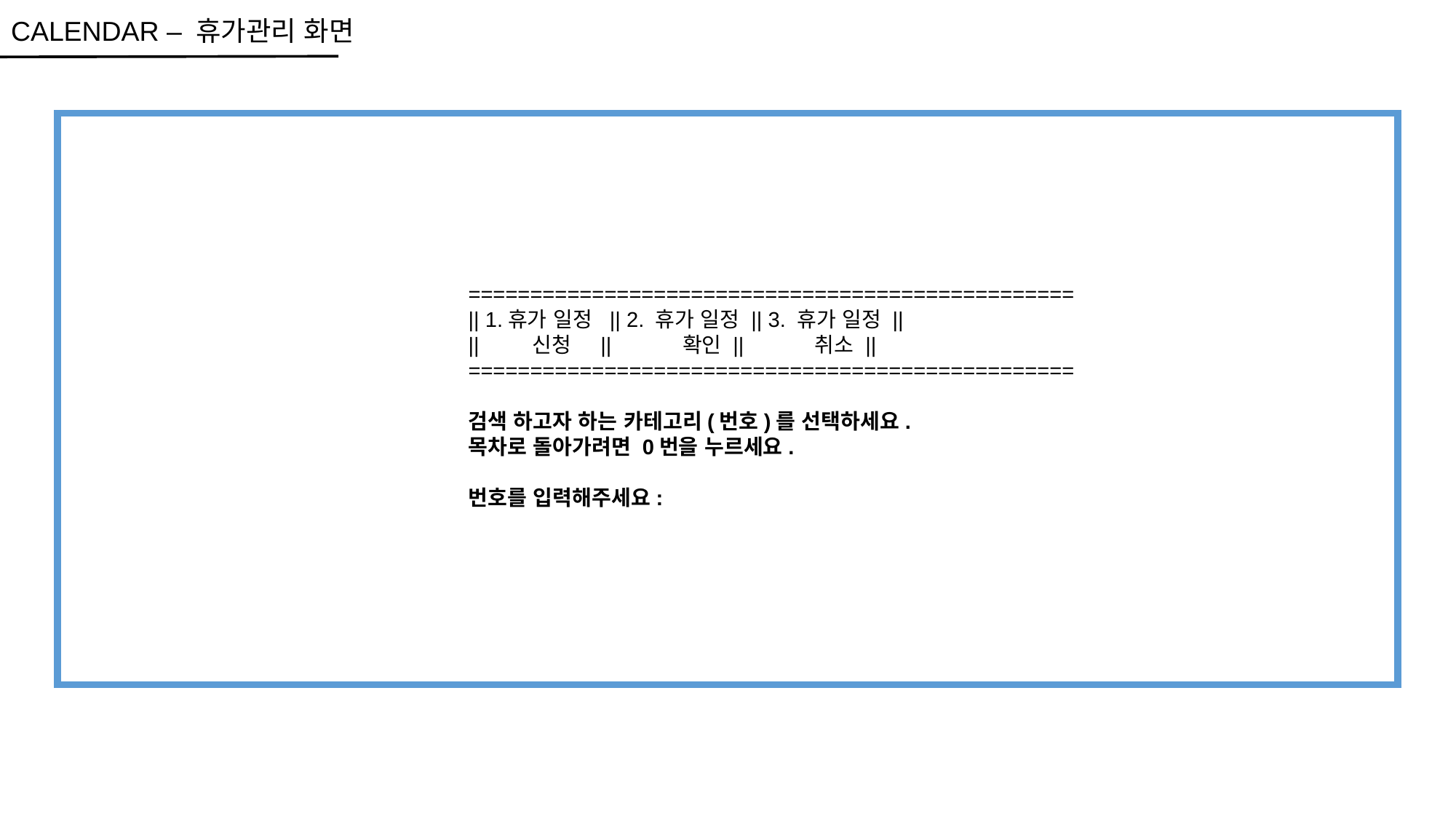

CALENDAR – 휴가관리 화면

=================================================
|| 1.휴가 일정  || 2. 휴가 일정 || 3. 휴가 일정 ||
||        신청    ||           확인 ||           취소 ||
=================================================

검색 하고자 하는 카테고리(번호)를 선택하세요.
목차로 돌아가려면 0번을 누르세요.

번호를 입력해주세요: